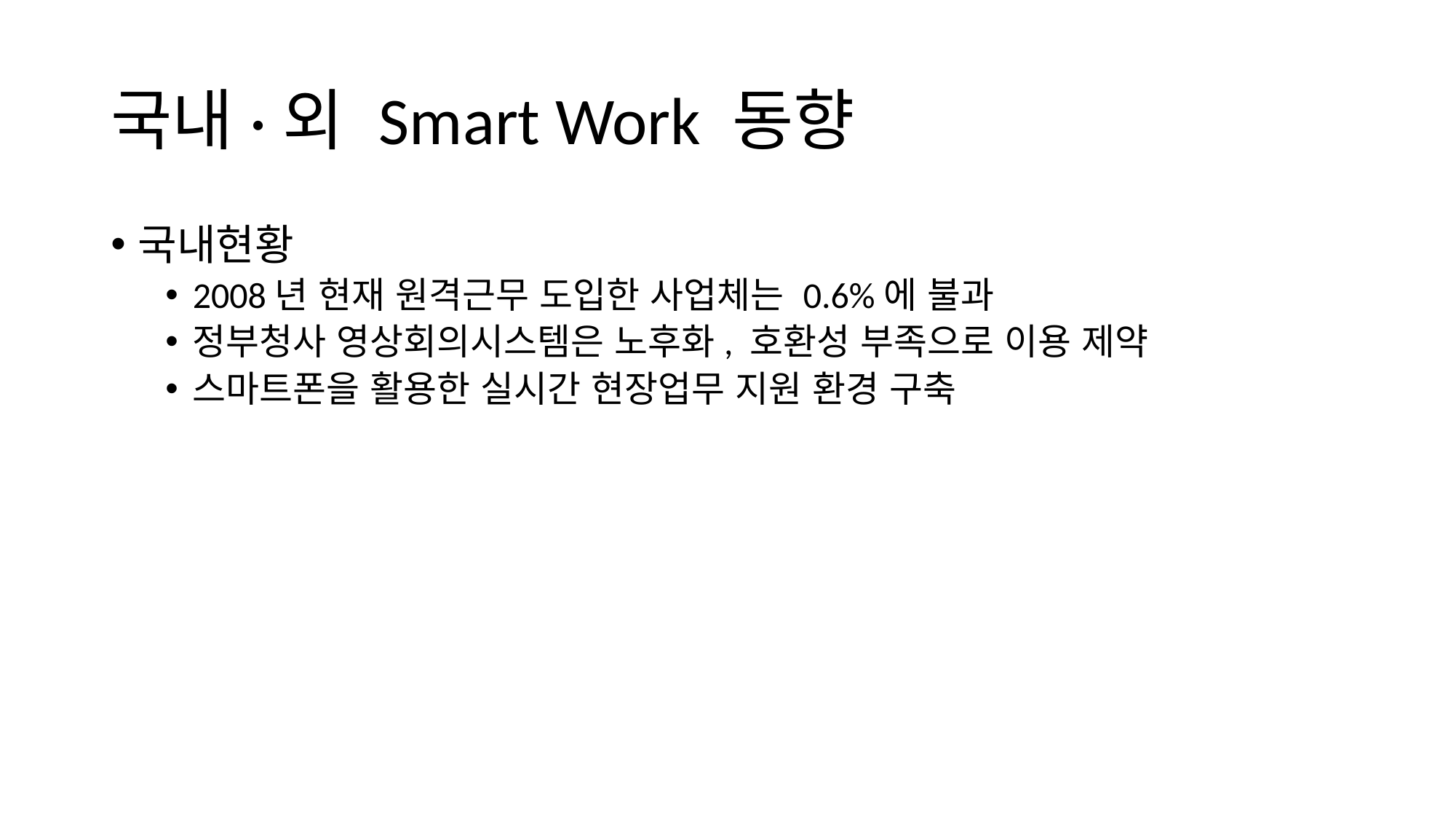

# 국내·외 Smart Work 동향
국내현황
2008년 현재 원격근무 도입한 사업체는 0.6%에 불과
정부청사 영상회의시스템은 노후화, 호환성 부족으로 이용 제약
스마트폰을 활용한 실시간 현장업무 지원 환경 구축